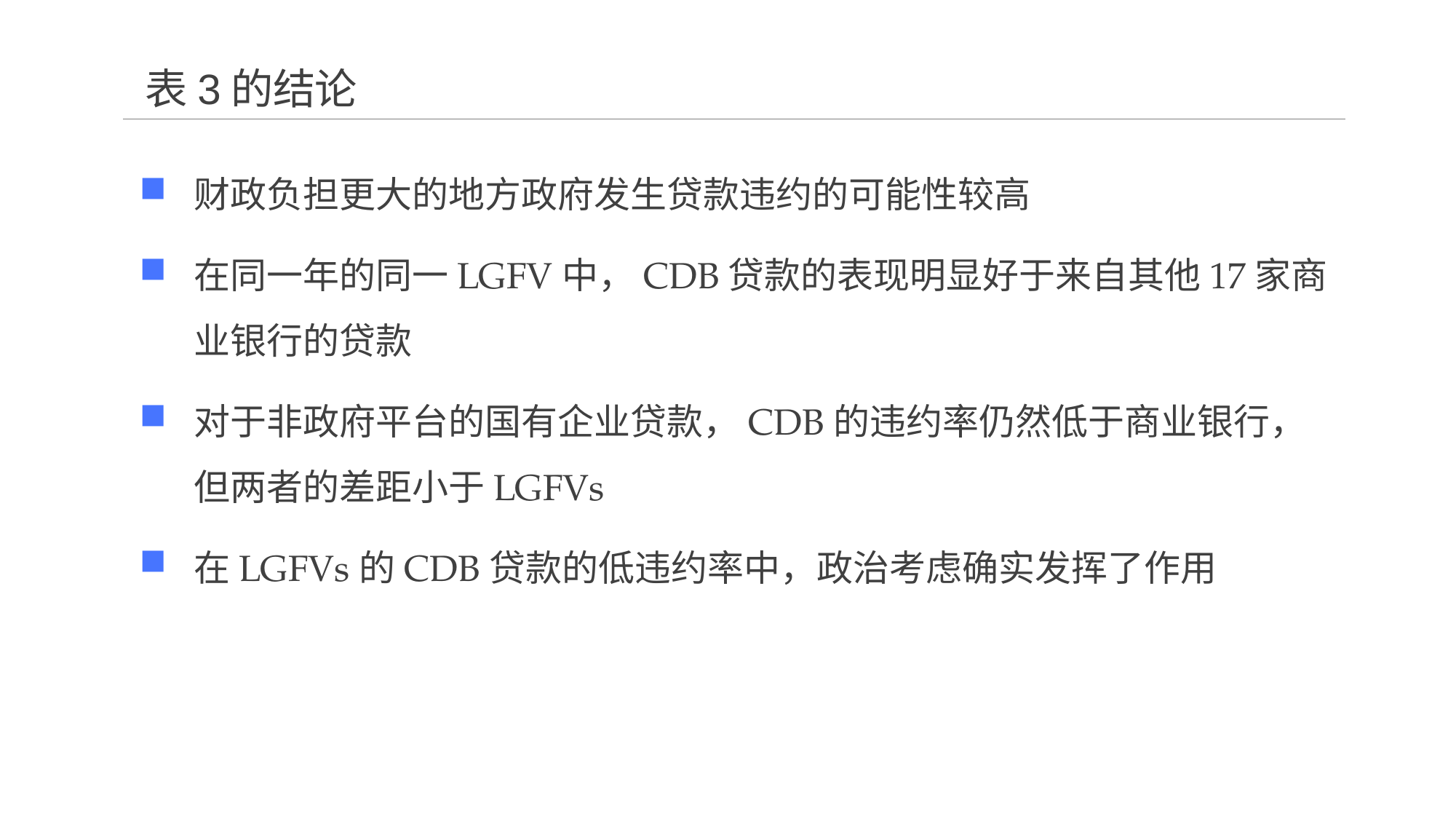

# 表3的结论
财政负担更大的地方政府发生贷款违约的可能性较高
在同一年的同一LGFV中，CDB贷款的表现明显好于来自其他17家商业银行的贷款
对于非政府平台的国有企业贷款，CDB的违约率仍然低于商业银行，但两者的差距小于LGFVs
在LGFVs的CDB贷款的低违约率中，政治考虑确实发挥了作用